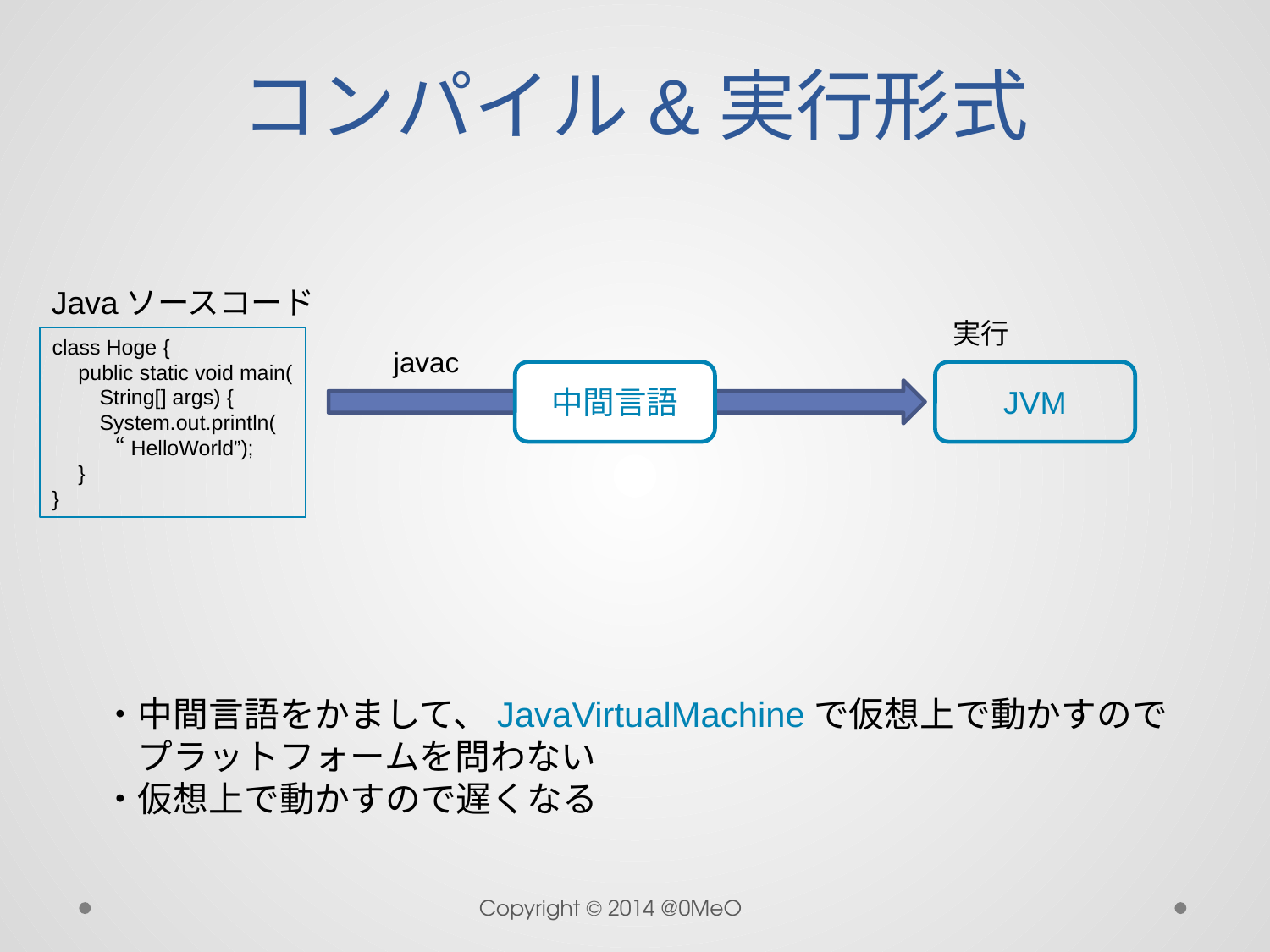

# コンパイル&実行形式
Javaソースコード
実行
class Hoge {
　public static void main(
　　String[] args) {
　　System.out.println(
　　　“HelloWorld”);
　}
}
javac
中間言語
JVM

・中間言語をかまして、JavaVirtualMachineで仮想上で動かすので
　プラットフォームを問わない
・仮想上で動かすので遅くなる